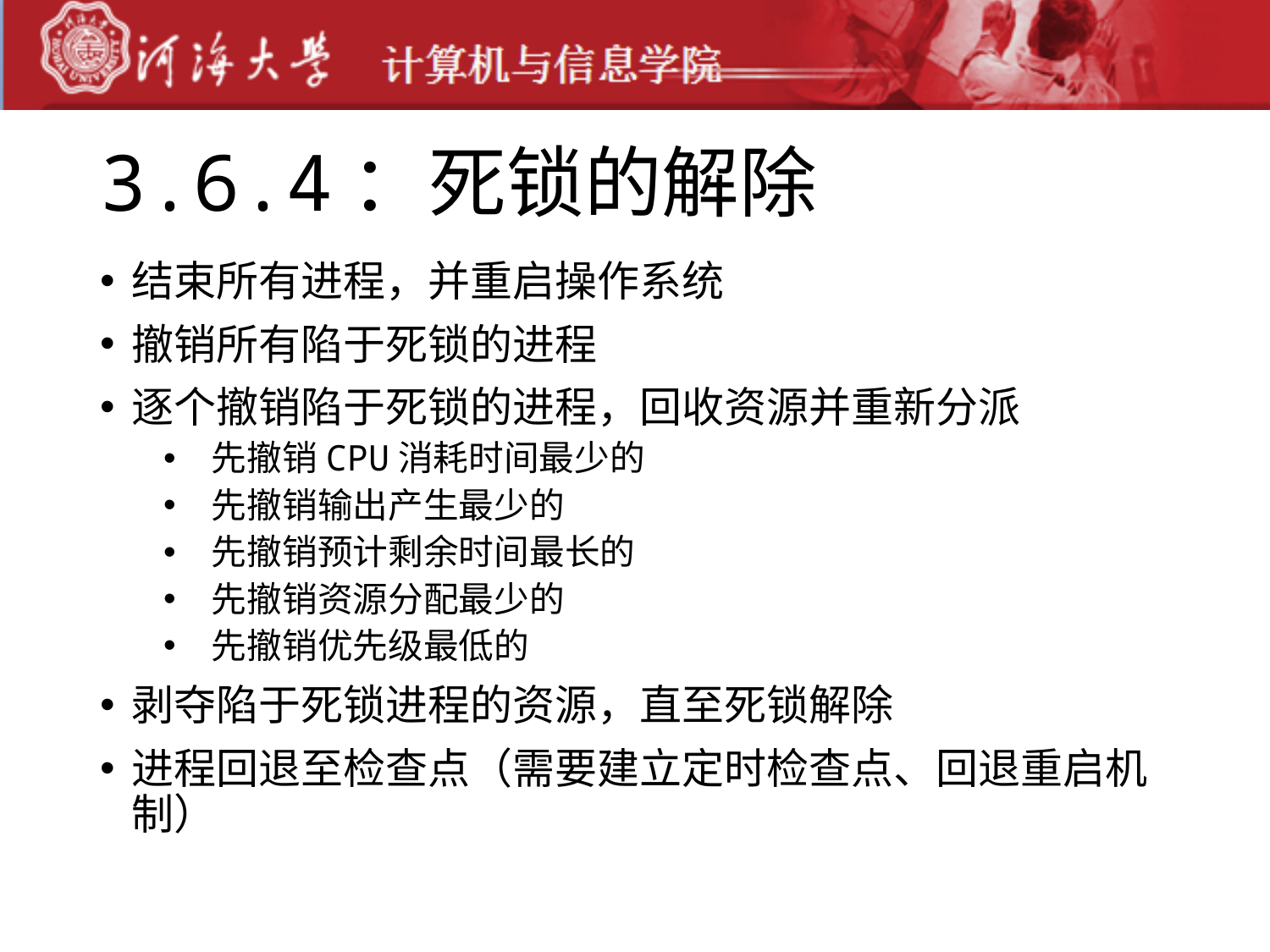

# 3.6.4：死锁的解除
结束所有进程，并重启操作系统
撤销所有陷于死锁的进程
逐个撤销陷于死锁的进程，回收资源并重新分派
 先撤销CPU消耗时间最少的
 先撤销输出产生最少的
 先撤销预计剩余时间最长的
 先撤销资源分配最少的
 先撤销优先级最低的
剥夺陷于死锁进程的资源，直至死锁解除
进程回退至检查点（需要建立定时检查点、回退重启机制）